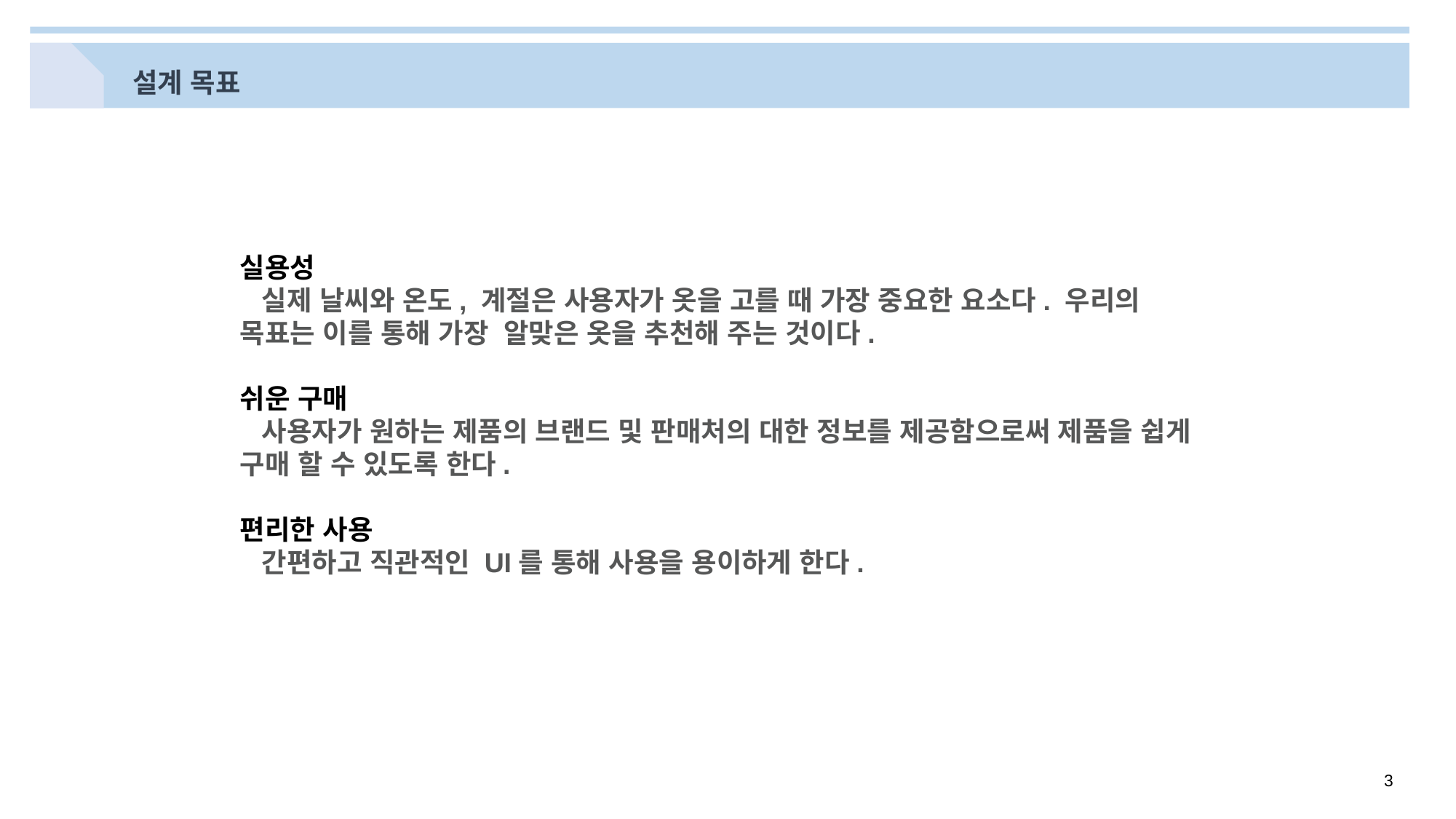

설계 목표
실용성
  실제 날씨와 온도, 계절은 사용자가 옷을 고를 때 가장 중요한 요소다. 우리의 목표는 이를 통해 가장  알맞은 옷을 추천해 주는 것이다.

쉬운 구매
  사용자가 원하는 제품의 브랜드 및 판매처의 대한 정보를 제공함으로써 제품을 쉽게 구매 할 수 있도록 한다.

편리한 사용
  간편하고 직관적인 UI를 통해 사용을 용이하게 한다.

3